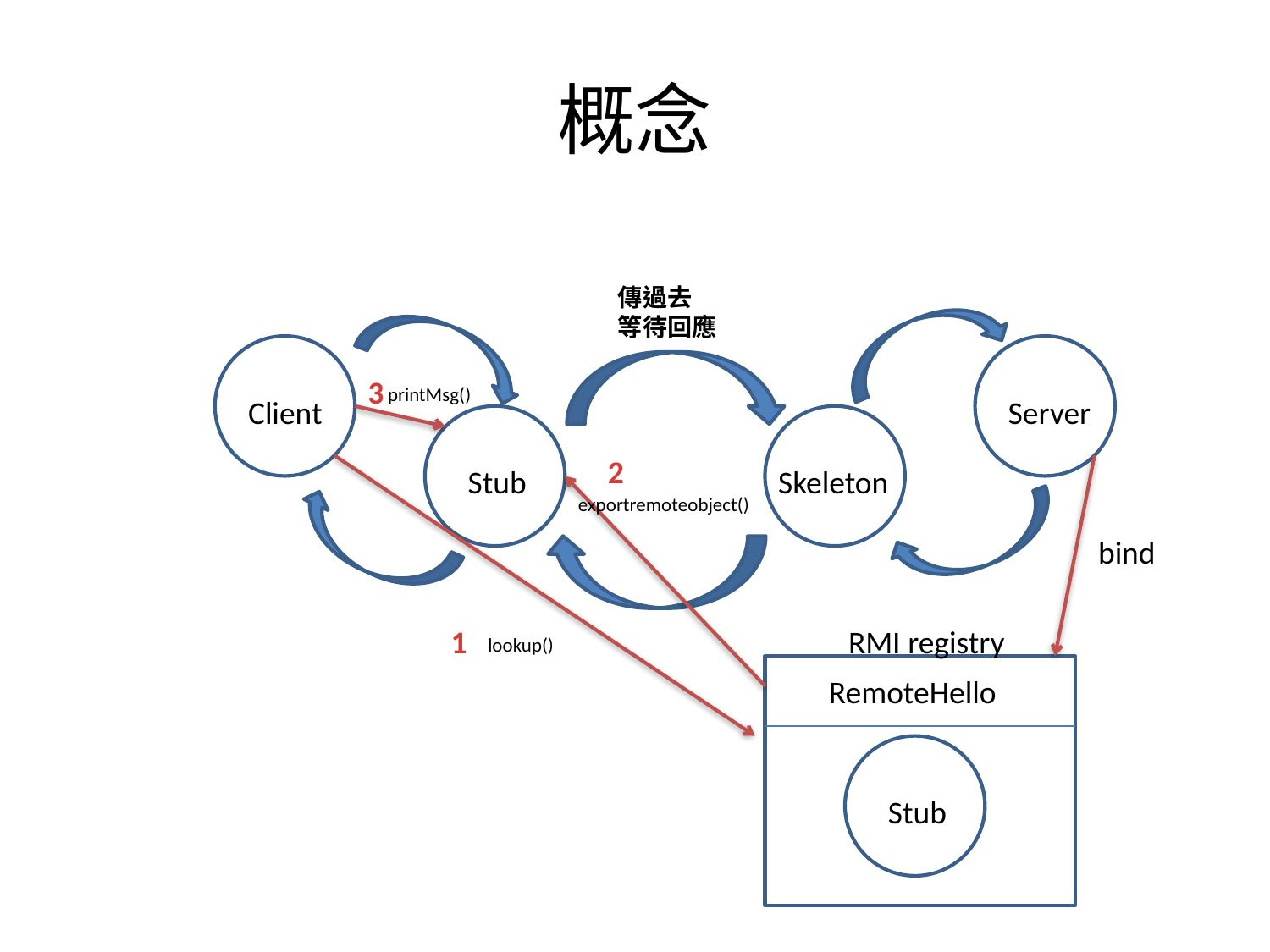

# 概念

傳過去
等待回應

3
printMsg()
Client
Server

2

Stub
Skeleton

exportremoteobject()
bind
1
RMI registry
lookup()

RemoteHello

Stub